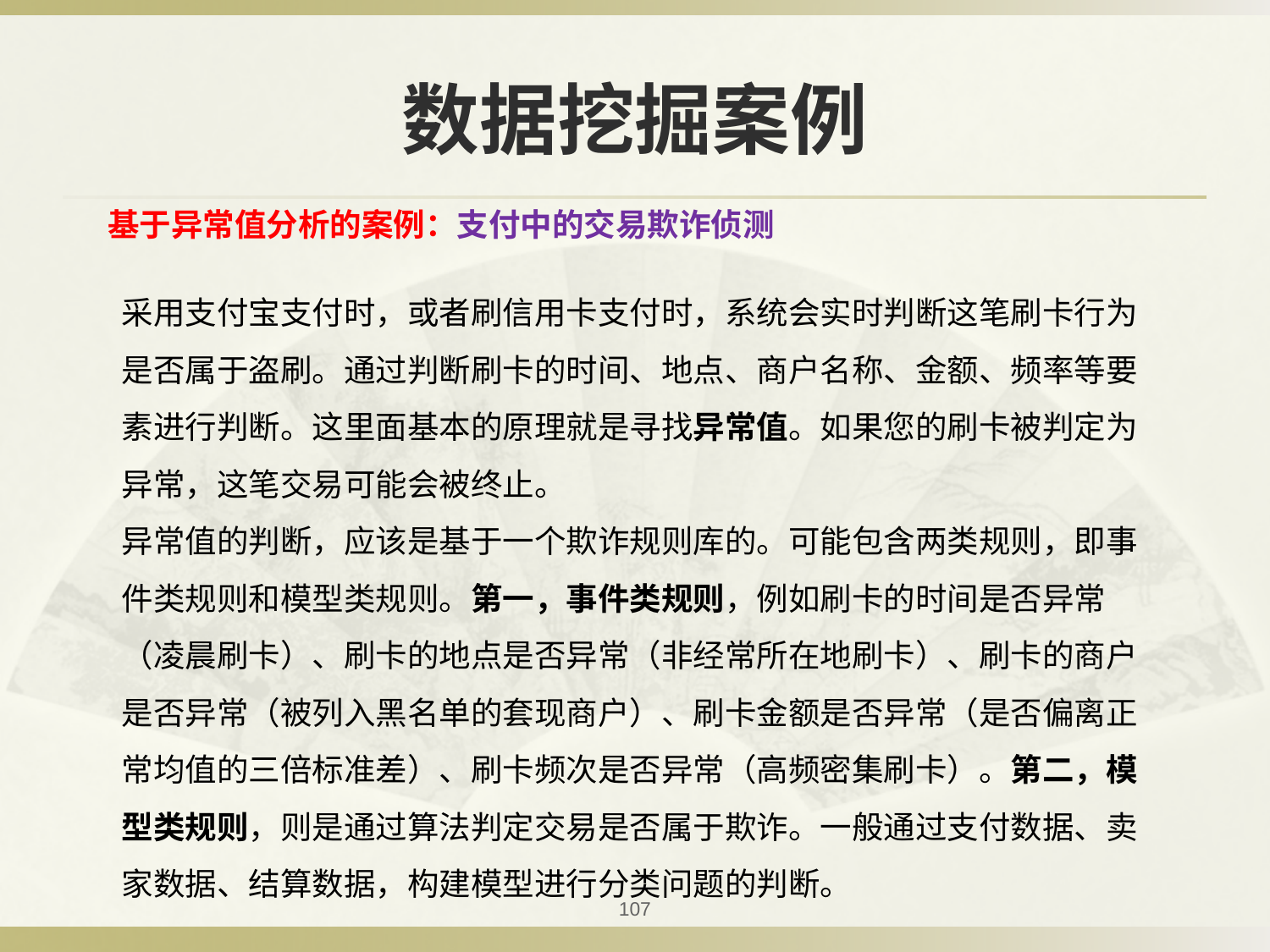

# 数据挖掘案例
基于异常值分析的案例：支付中的交易欺诈侦测
采用支付宝支付时，或者刷信用卡支付时，系统会实时判断这笔刷卡行为是否属于盗刷。通过判断刷卡的时间、地点、商户名称、金额、频率等要素进行判断。这里面基本的原理就是寻找异常值。如果您的刷卡被判定为异常，这笔交易可能会被终止。
异常值的判断，应该是基于一个欺诈规则库的。可能包含两类规则，即事件类规则和模型类规则。第一，事件类规则，例如刷卡的时间是否异常（凌晨刷卡）、刷卡的地点是否异常（非经常所在地刷卡）、刷卡的商户是否异常（被列入黑名单的套现商户）、刷卡金额是否异常（是否偏离正常均值的三倍标准差）、刷卡频次是否异常（高频密集刷卡）。第二，模型类规则，则是通过算法判定交易是否属于欺诈。一般通过支付数据、卖家数据、结算数据，构建模型进行分类问题的判断。
107